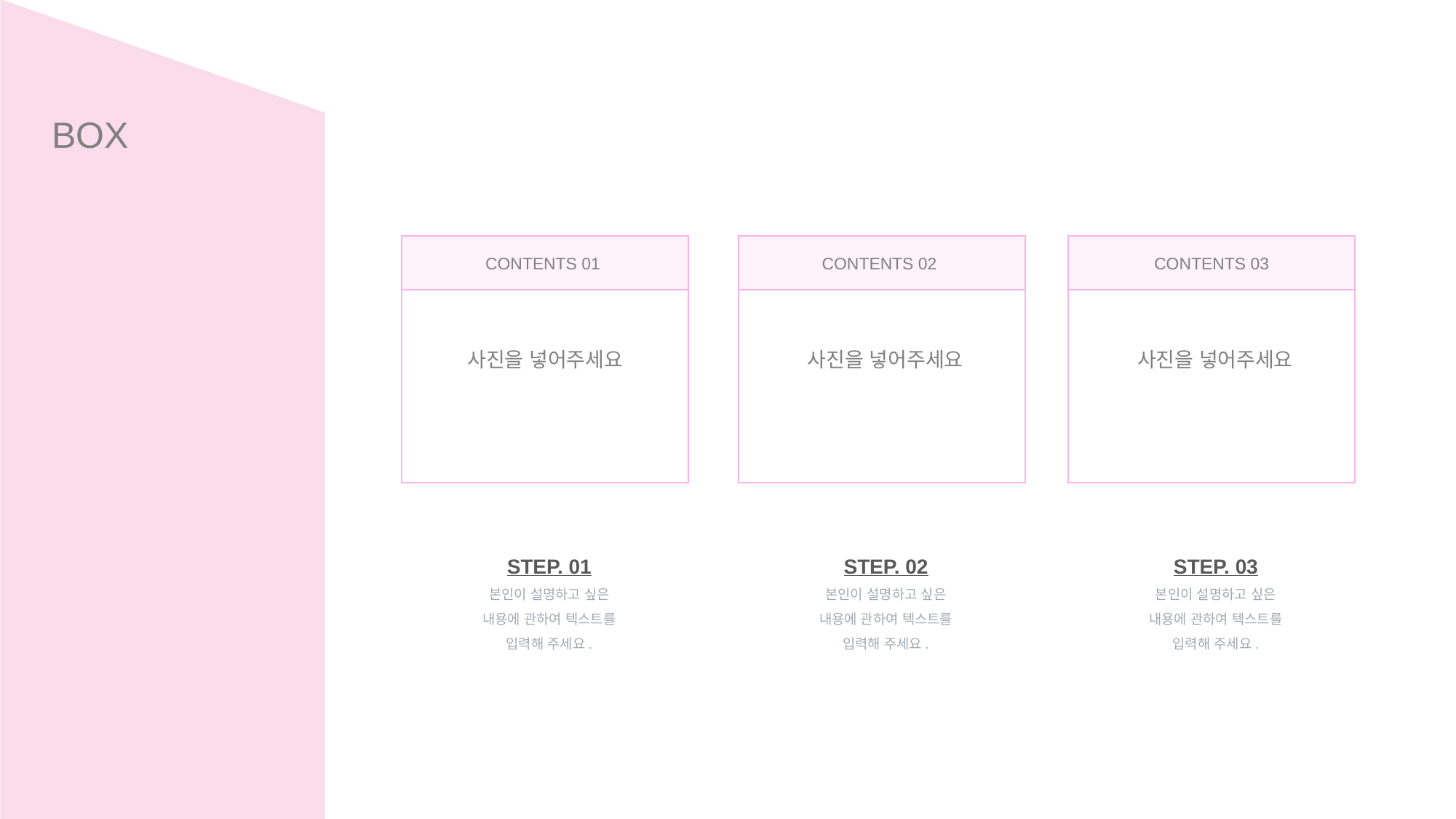

BOX
사진을 넣어주세요
CONTENTS 01
IM사진을 넣어주세요G
CONTENTS 02
STEP. 02
본인이 설명하고 싶은
내용에 관하여 텍스트를
입력해 주세요.
IM사진을 넣어주세요G
CONTENTS 03
STEP. 03
본인이 설명하고 싶은
내용에 관하여 텍스트를
입력해 주세요.
STEP. 01
본인이 설명하고 싶은
내용에 관하여 텍스트를
입력해 주세요.